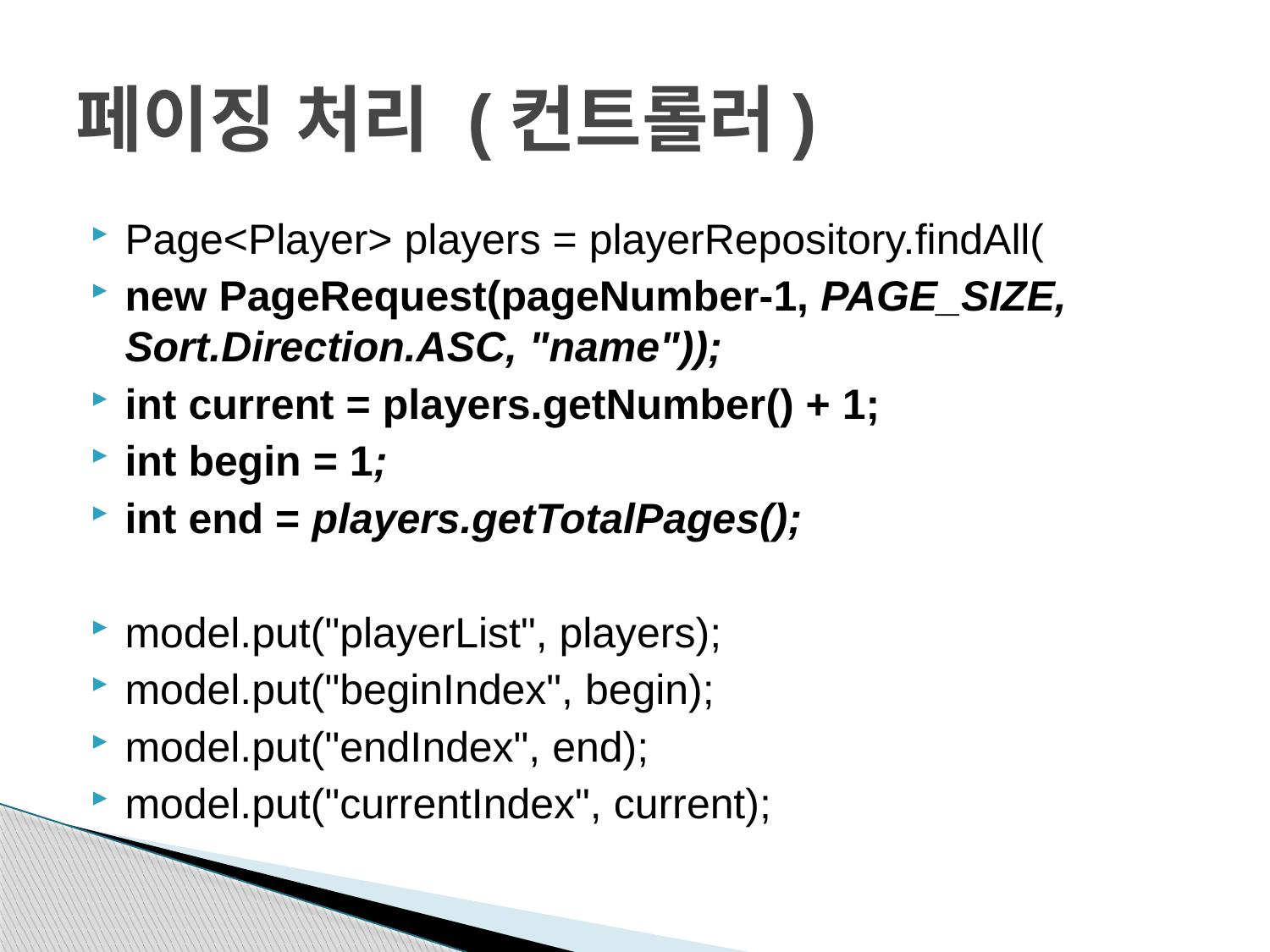

# 페이징 처리 (컨트롤러)
Page<Player> players = playerRepository.findAll(
new PageRequest(pageNumber-1, PAGE_SIZE, Sort.Direction.ASC, "name"));
int current = players.getNumber() + 1;
int begin = 1;
int end = players.getTotalPages();

model.put("playerList", players);
model.put("beginIndex", begin);
model.put("endIndex", end);
model.put("currentIndex", current);